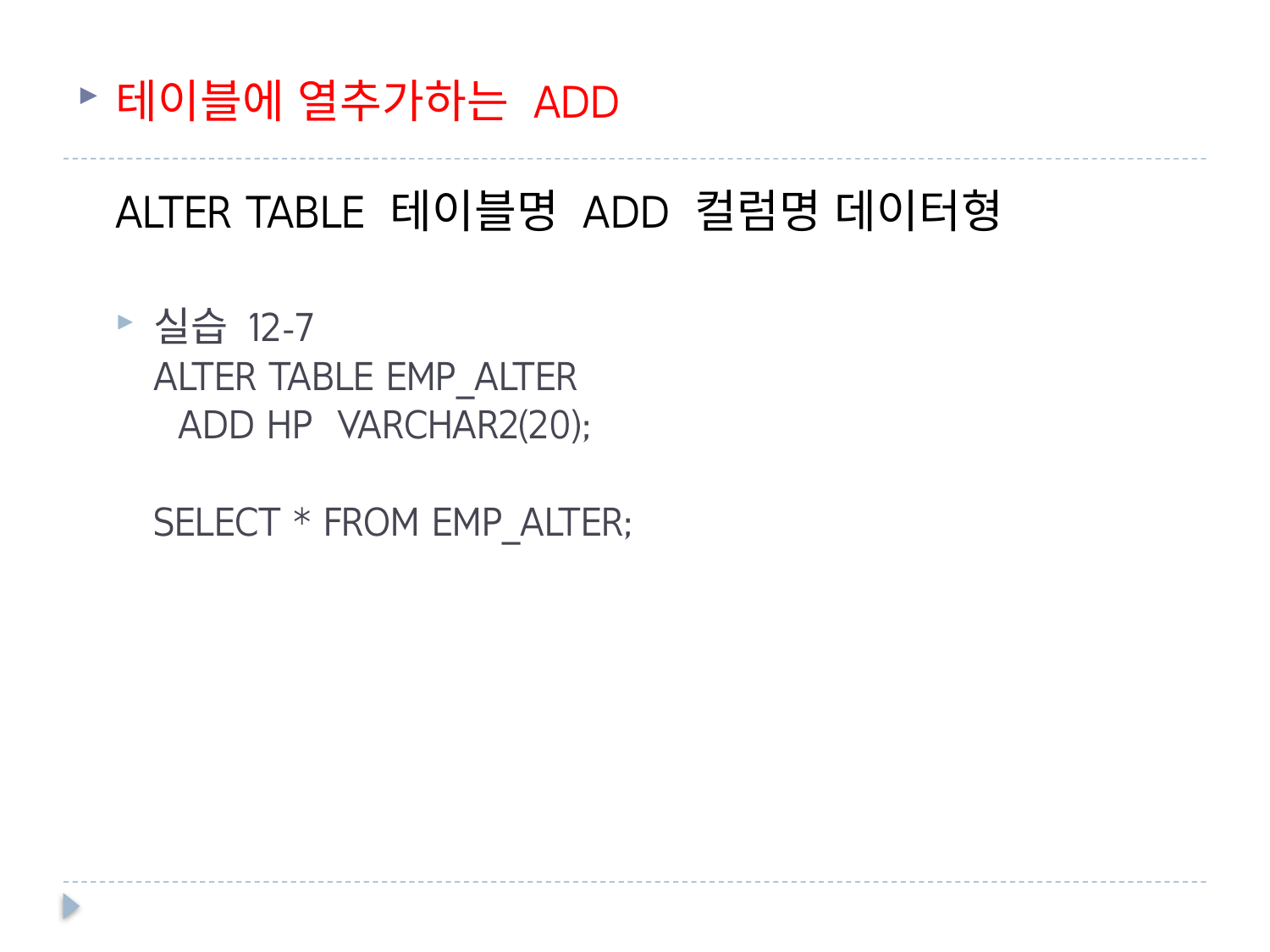

테이블에 열추가하는 ADD
ALTER TABLE 테이블명 ADD 컬럼명 데이터형
실습 12-7
ALTER TABLE EMP_ALTER
  ADD HP  VARCHAR2(20);
SELECT * FROM EMP_ALTER;